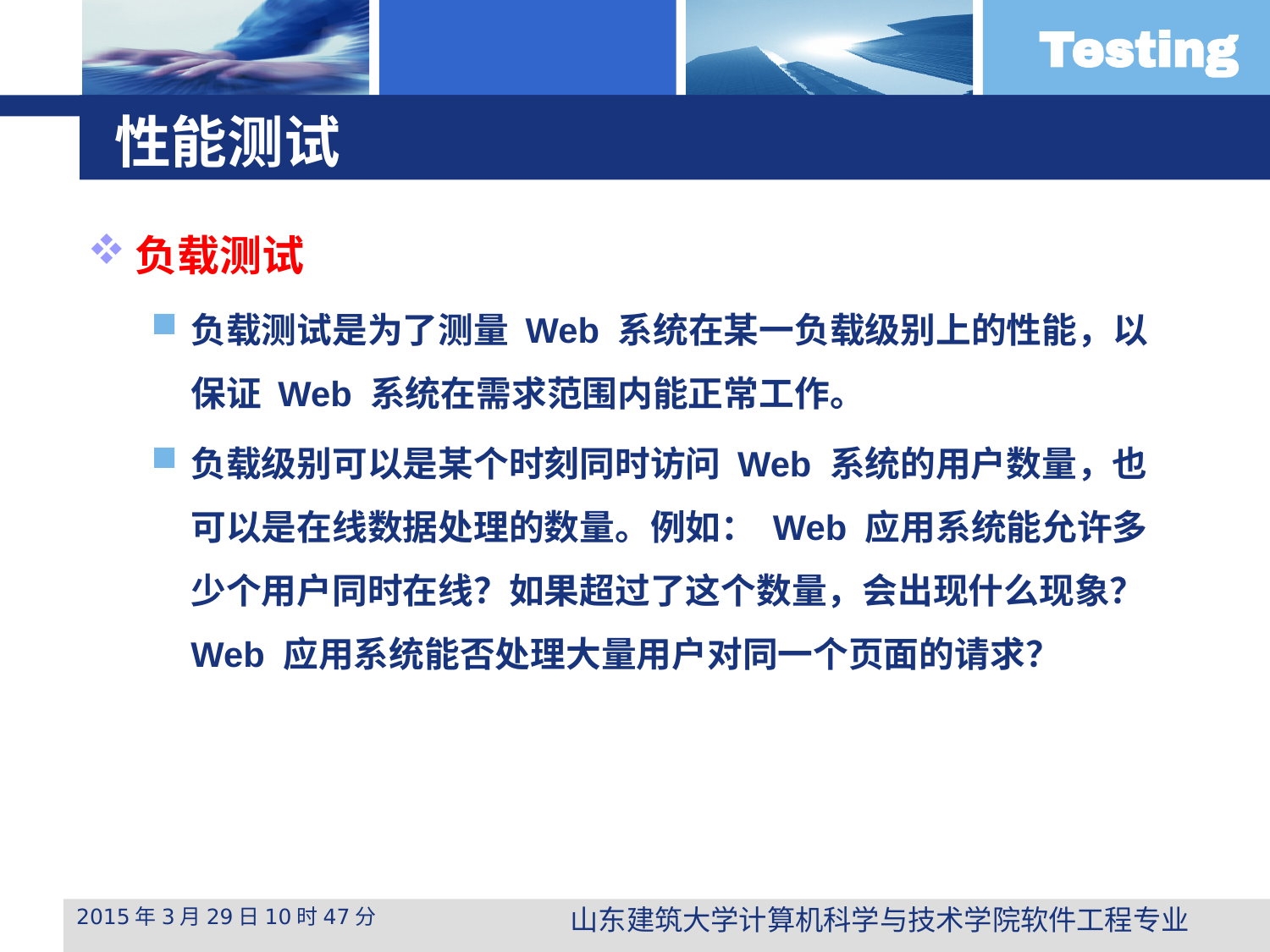

# 性能测试
负载测试
负载测试是为了测量 Web 系统在某一负载级别上的性能，以保证 Web 系统在需求范围内能正常工作。
负载级别可以是某个时刻同时访问 Web 系统的用户数量，也可以是在线数据处理的数量。例如： Web 应用系统能允许多少个用户同时在线？如果超过了这个数量，会出现什么现象？ Web 应用系统能否处理大量用户对同一个页面的请求？
山东建筑大学计算机科学与技术学院软件工程专业
2015年3月29日10时47分